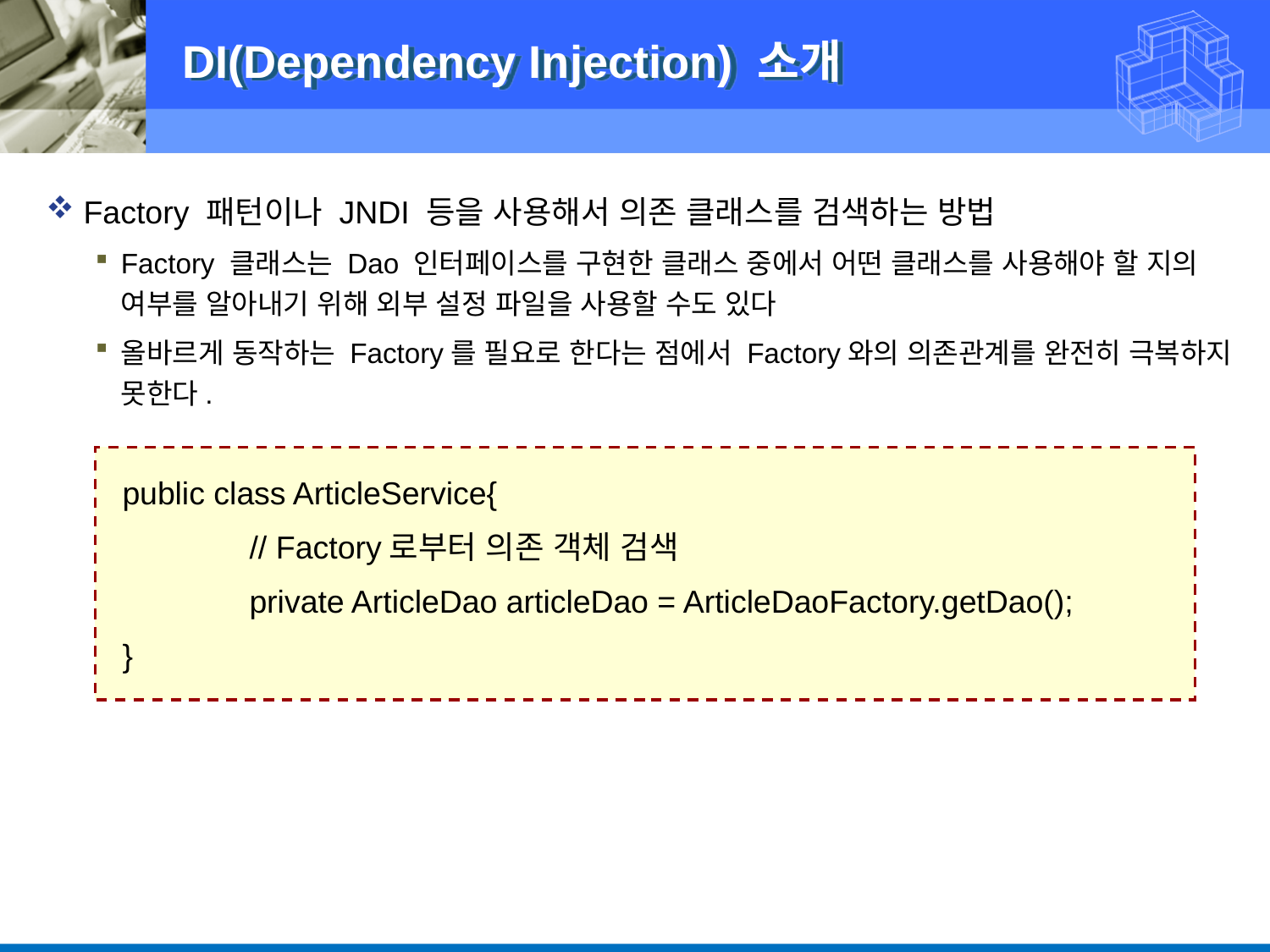

DI(Dependency Injection) 소개
Factory 패턴이나 JNDI 등을 사용해서 의존 클래스를 검색하는 방법
Factory 클래스는 Dao 인터페이스를 구현한 클래스 중에서 어떤 클래스를 사용해야 할 지의 여부를 알아내기 위해 외부 설정 파일을 사용할 수도 있다
올바르게 동작하는 Factory를 필요로 한다는 점에서 Factory와의 의존관계를 완전히 극복하지 못한다.
public class ArticleService{
	// Factory로부터 의존 객체 검색
	private ArticleDao articleDao = ArticleDaoFactory.getDao();
}